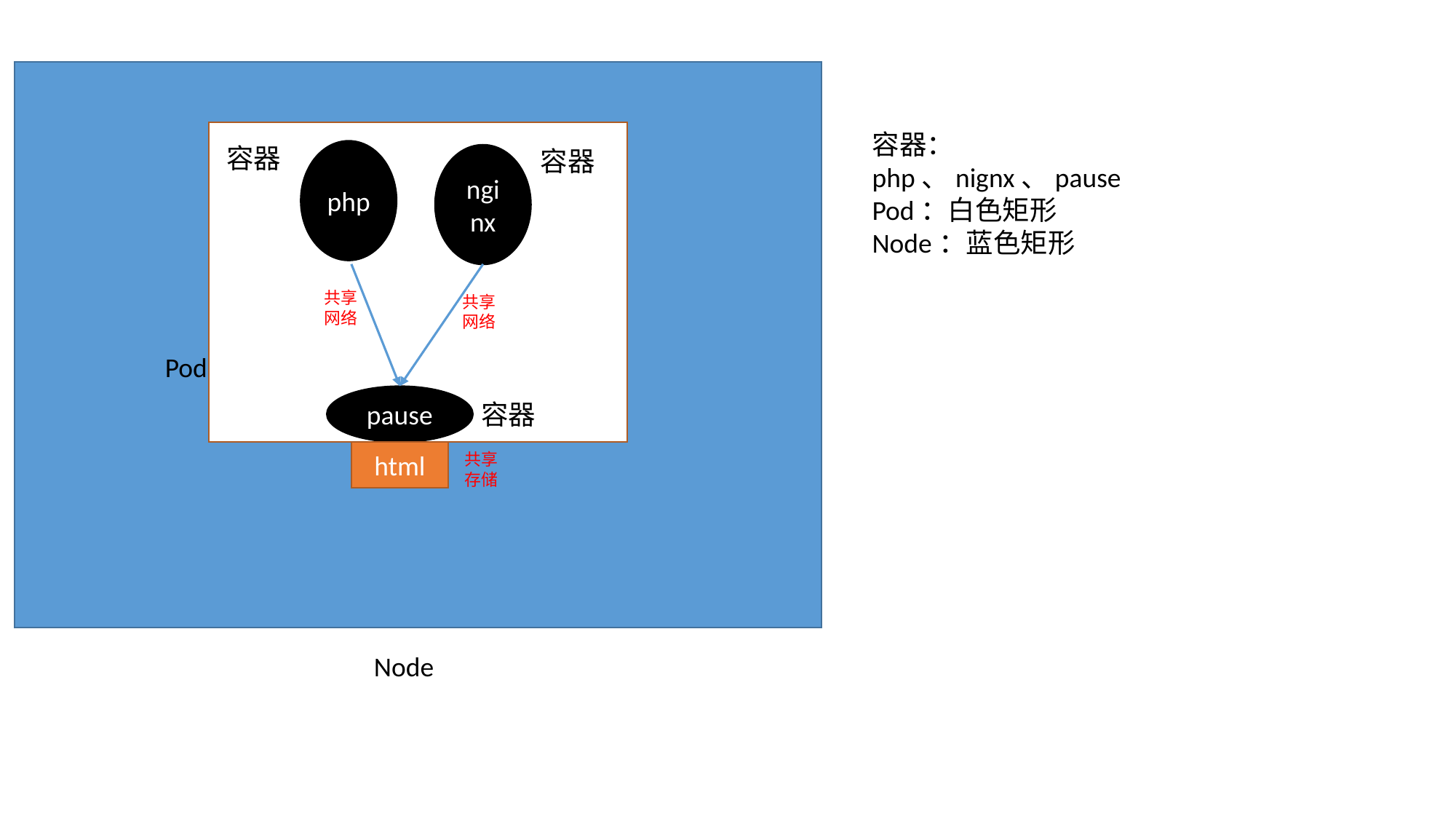

容器：php、nignx、pause
Pod：白色矩形
Node：蓝色矩形
容器
容器
php
nginx
共享网络
共享网络
Pod
pause
容器
html
共享存储
Node